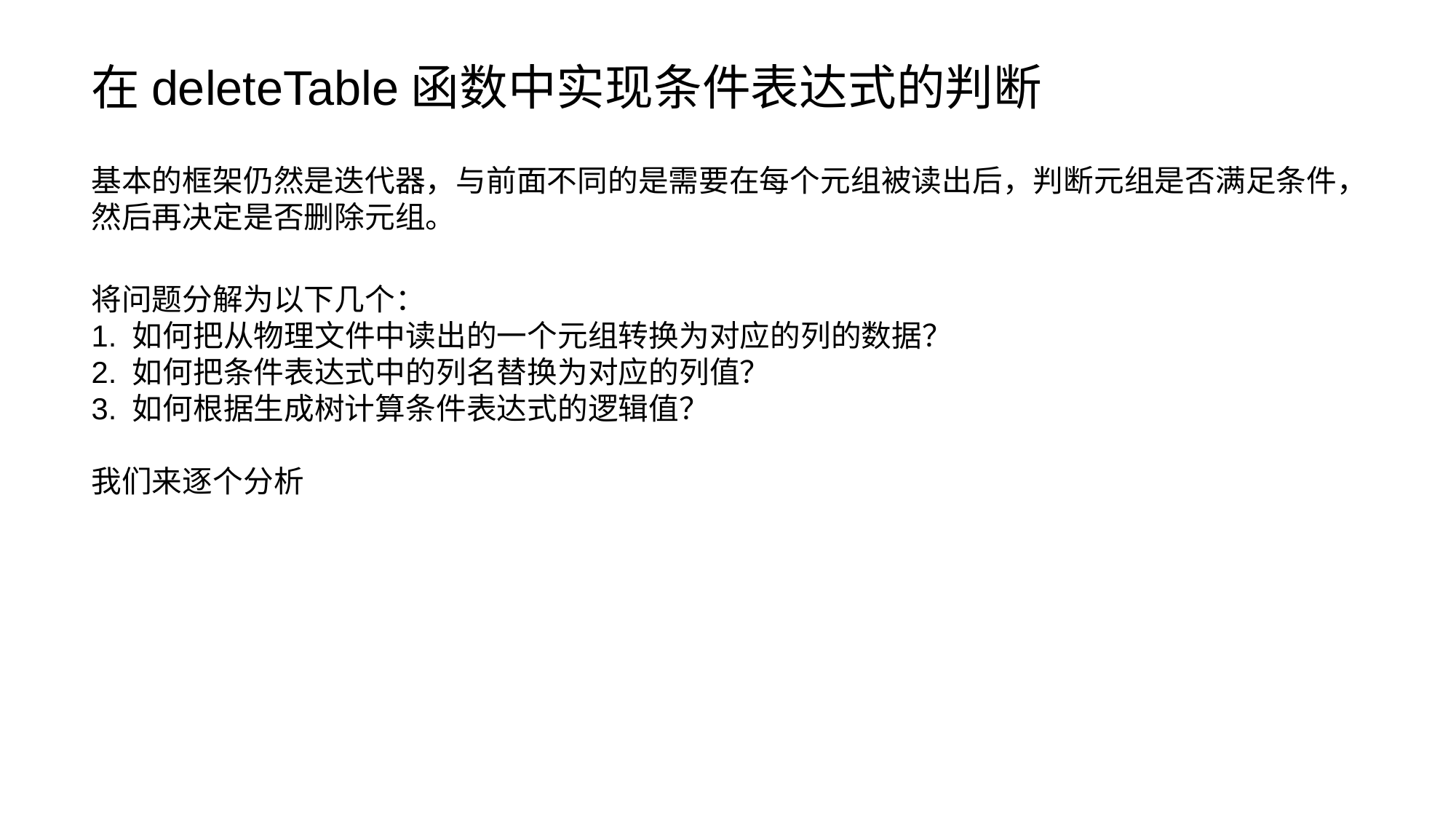

在deleteTable函数中实现条件表达式的判断
基本的框架仍然是迭代器，与前面不同的是需要在每个元组被读出后，判断元组是否满足条件，然后再决定是否删除元组。
将问题分解为以下几个：
1. 如何把从物理文件中读出的一个元组转换为对应的列的数据？
2. 如何把条件表达式中的列名替换为对应的列值？
3. 如何根据生成树计算条件表达式的逻辑值？

我们来逐个分析